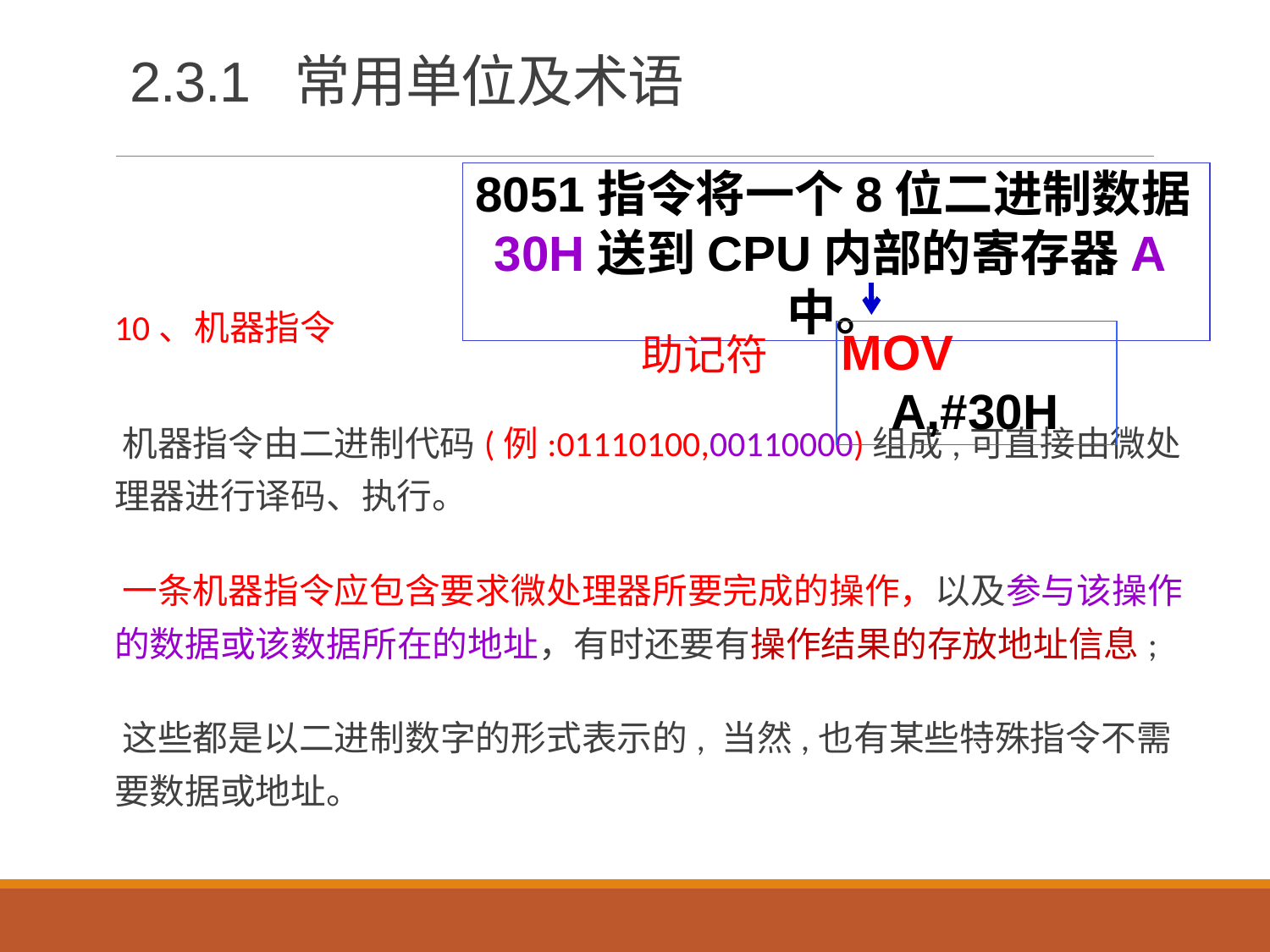

# 2.3.1  常用单位及术语
8051指令将一个8位二进制数据30H送到CPU内部的寄存器A中。
10、机器指令
机器指令由二进制代码(例:01110100,00110000)组成,可直接由微处理器进行译码、执行。
一条机器指令应包含要求微处理器所要完成的操作，以及参与该操作的数据或该数据所在的地址，有时还要有操作结果的存放地址信息;
这些都是以二进制数字的形式表示的, 当然,也有某些特殊指令不需要数据或地址。

助记符
MOV A,#30H